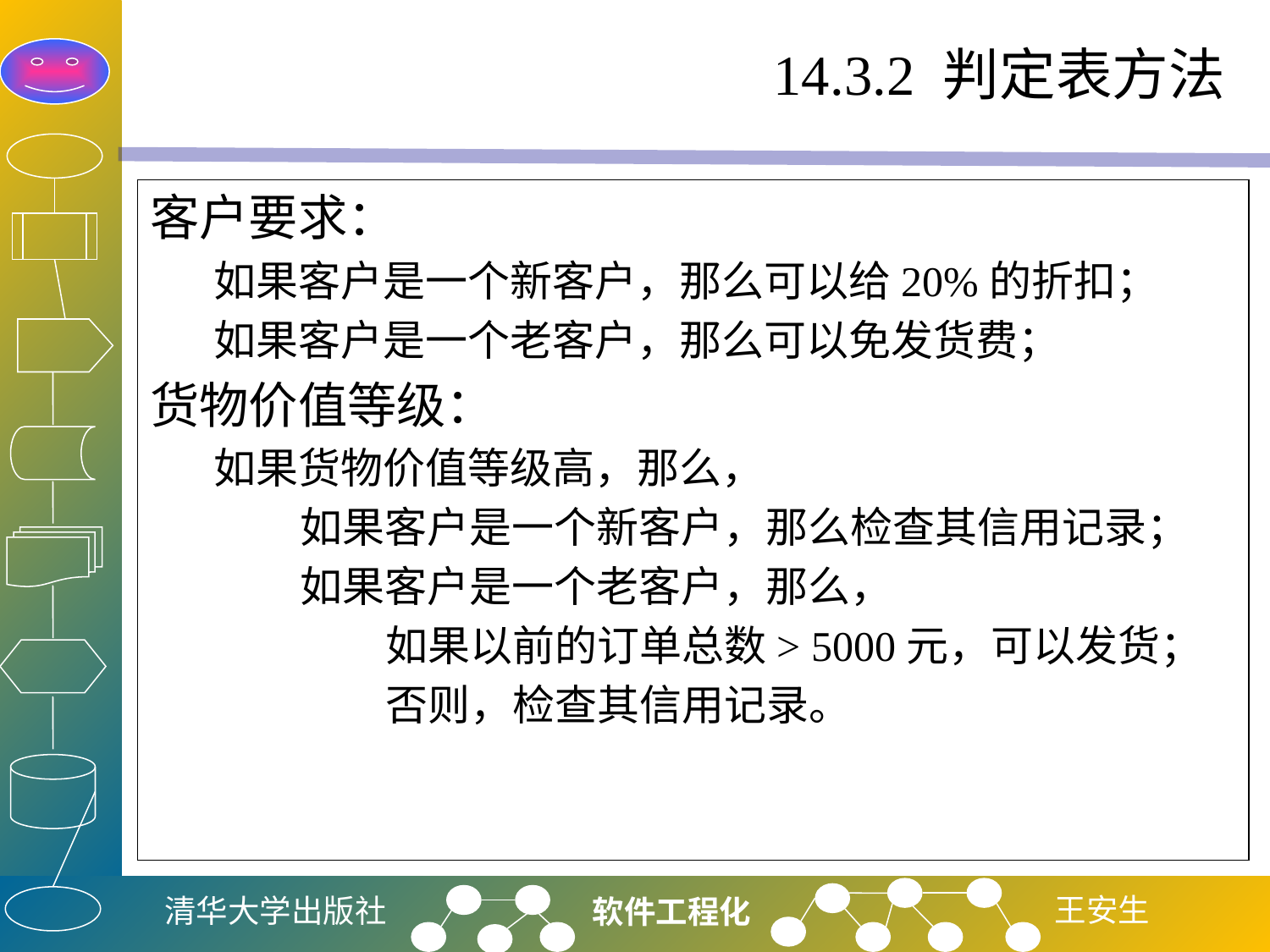

# 14.3.2 判定表方法
客户要求：
如果客户是一个新客户，那么可以给20%的折扣；
如果客户是一个老客户，那么可以免发货费；
货物价值等级：
如果货物价值等级高，那么，
        如果客户是一个新客户，那么检查其信用记录；
        如果客户是一个老客户，那么，
                 如果以前的订单总数> 5000元，可以发货；
                 否则，检查其信用记录。